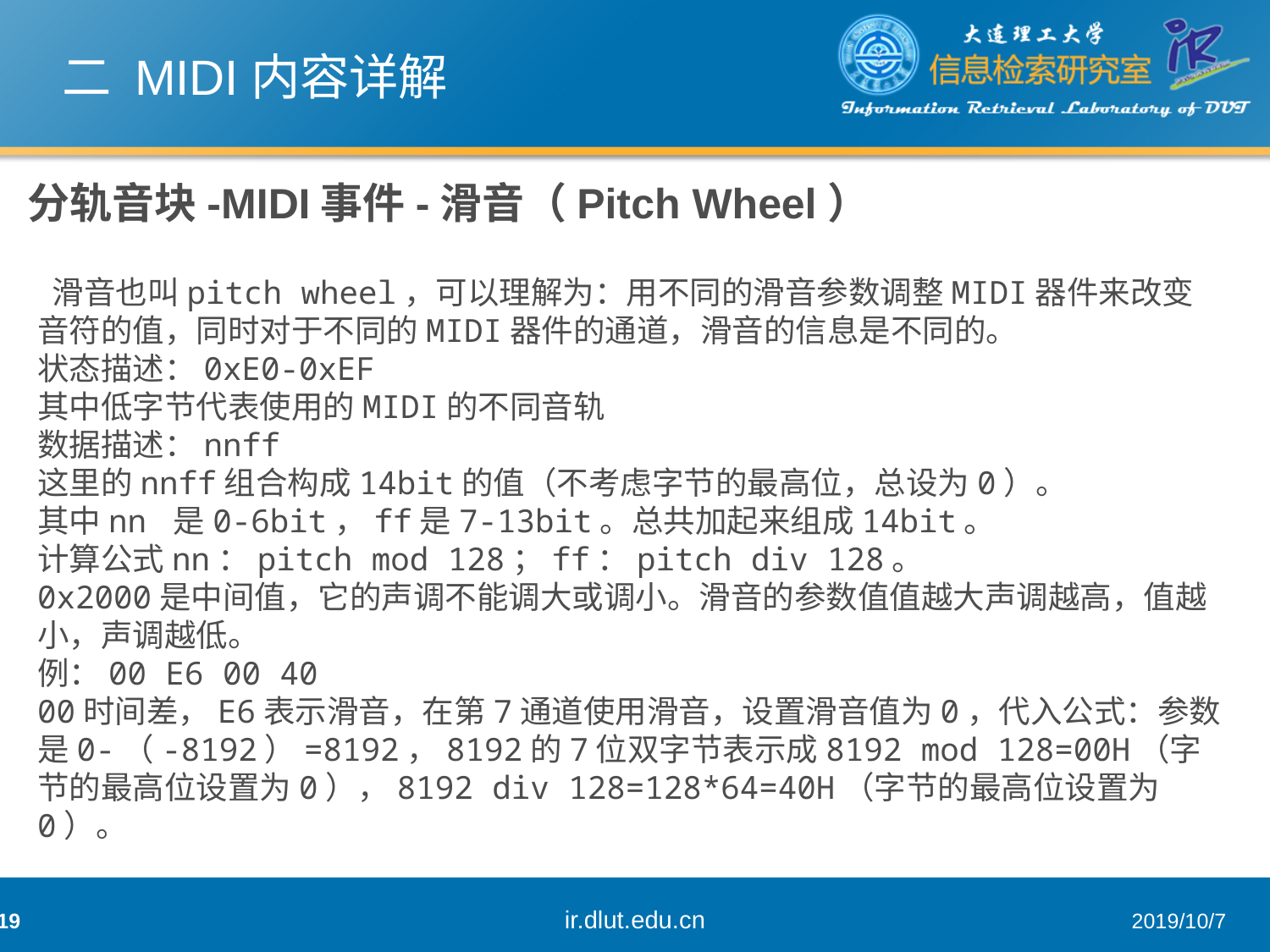

# 二 MIDI内容详解
分轨音块-MIDI事件-滑音（Pitch Wheel）
 滑音也叫pitch wheel，可以理解为：用不同的滑音参数调整MIDI器件来改变音符的值，同时对于不同的MIDI器件的通道，滑音的信息是不同的。
状态描述：0xE0-0xEF
其中低字节代表使用的MIDI的不同音轨
数据描述：nnff
这里的nnff组合构成14bit的值（不考虑字节的最高位，总设为0）。
其中nn 是0-6bit，ff是7-13bit。总共加起来组成14bit。
计算公式nn：pitch mod 128；ff：pitch div 128。
0x2000是中间值，它的声调不能调大或调小。滑音的参数值值越大声调越高，值越小，声调越低。
例：00 E6 00 40
00时间差，E6表示滑音，在第7通道使用滑音，设置滑音值为0，代入公式：参数是0-（-8192）=8192，8192的7位双字节表示成8192 mod 128=00H（字节的最高位设置为0），8192 div 128=128*64=40H（字节的最高位设置为0）。